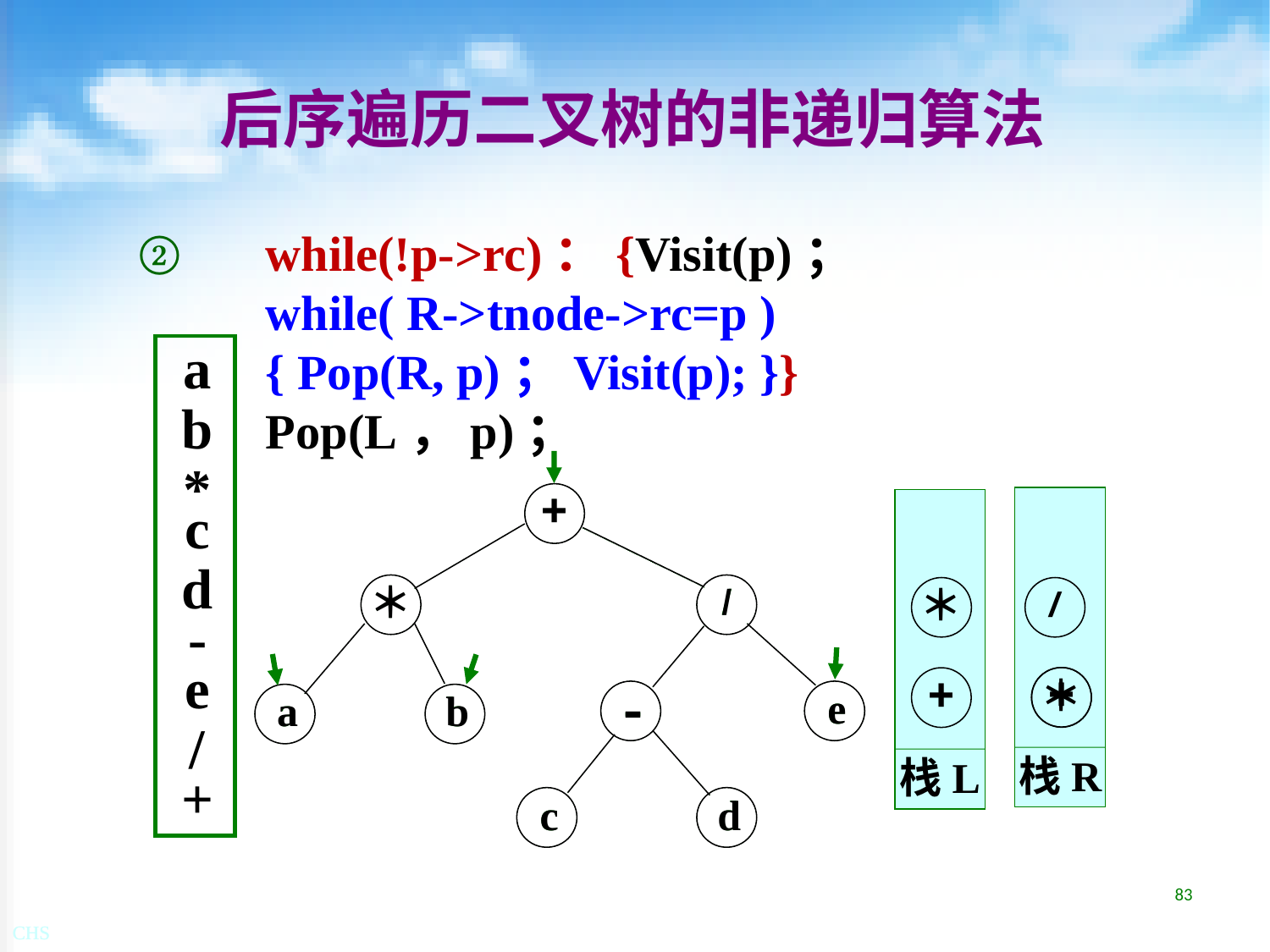

# 后序遍历二叉树的非递归算法
②	while(!p->rc)：{Visit(p)；
	while( R->tnode->rc=p )
	{ Pop(R, p)；Visit(p); }}
	Pop(L，p)；

a
b
*

+

＊
/

-
e
a
b

c
d
+
栈R

栈L

c

d
＊
/
＊
/
-

e

＊
+
+
-
e
a
b
/

+
c
d
83